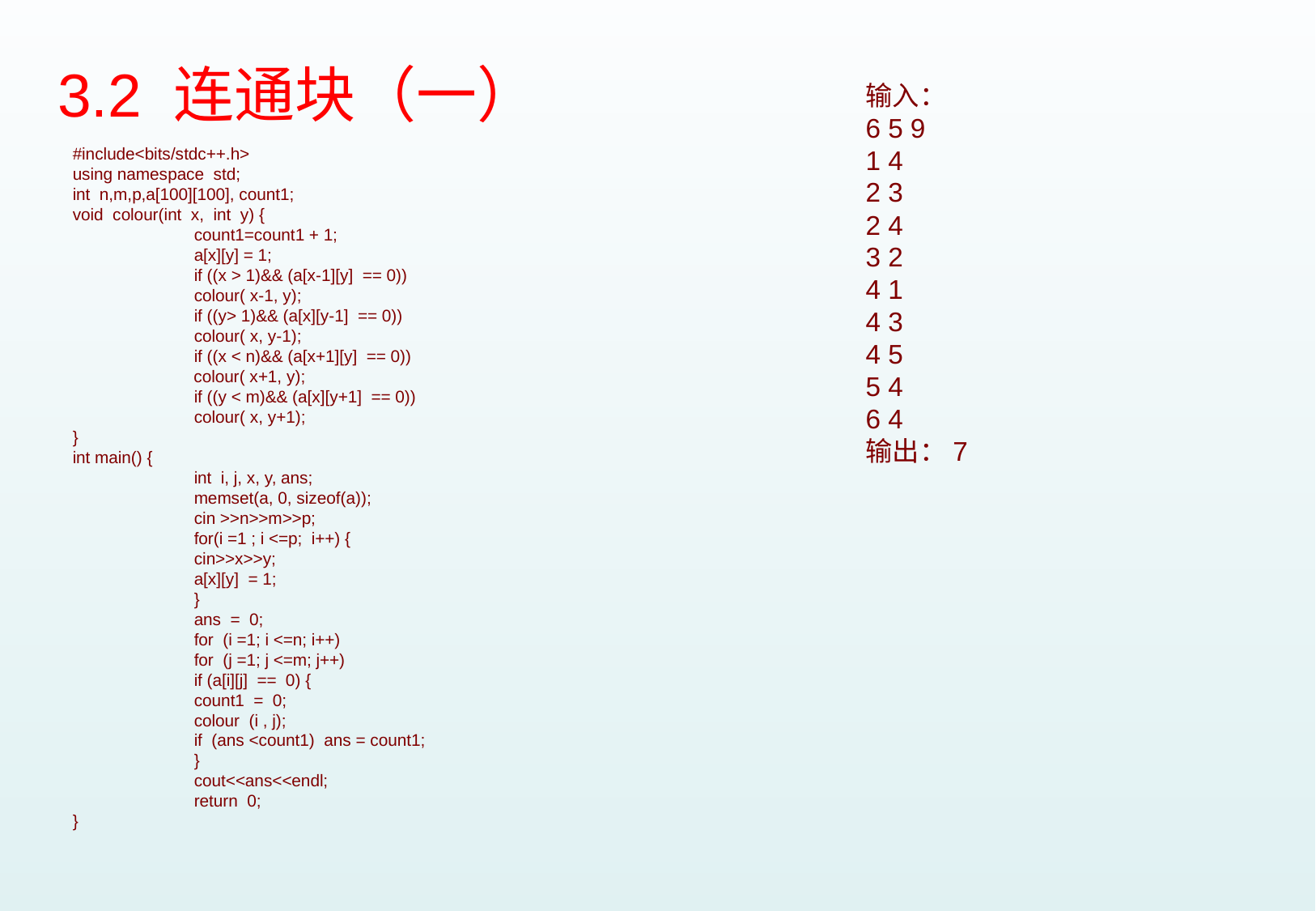

一、时空间复杂度（对渐进复杂度的理解）
07：19
08：
09：
10：
11：6
12：11、20
13：7、15、19
14：
15：10
16：14

二、算法（还是以考察算法的时间复杂度为主  排序+查找+最短路+最小最大生成）

07：20
08：5、10
09：8、19
10：13、17
11：7、9、17、19
12：5、7
13：3、9、14、16、17
14：7、12、14、15
15：11、12、14
16：13、15、18

三、数据结构（链表、队列、栈、树、图、哈希表）
07：2、7、9、14
08：4、6、8、16、18
09：5、6、7、9、16、17、18
10：7、9、11、15、19
11：3、5、11
12：12、13、15、16
13：5、6、8、11、18
14：6、11、13、19
15：5、6、7、8、9、13、19、20
16：5、6、7、8、12

四、逻辑运算
07：6、11、12
08：13
09：
10：3
11：12
12：17
13：
14：16
15：
16：

五、二进制编码、进制转换、奇怪的数学题
07：5、8、13
08：3、7、15
09：3、4
10：1、2、5、14
11：1、2、13、15、18
12：18
13：1、2、13
14：2、3、9、10、20
15：1、3、4
16：2、3、4、10、11、19

六、计算机知识（计算机发展历史、大学计算机专业课（计组+操作系统+网络）、联赛规则和历史）
07：1、3、4、10、15、16、17、18
08：1、2、9、11、12、14、17、19、20
09：1、2、10、11、12、13、14、15、20
10：4、6、8、10、12、16、18、20
11：4、8、10、14、16、20
12：1、2、3、4、6、8、9、10、14、19
13：4、10、12、20
14：1、4、5、8、17、18
15：2、15、16、17、18
16：1、9、16、17、20
3.2 连通块（一）
输入：
6 5 9
1 4
2 3
2 4
3 2
4 1
4 3
4 5
5 4
6 4
输出：7
#include<bits/stdc++.h>
using namespace  std;
int  n,m,p,a[100][100], count1;
void  colour(int  x,  int  y) {
	count1=count1 + 1;
	a[x][y] = 1;
	if ((x > 1)&& (a[x-1][y]  == 0))
	colour( x-1, y);
	if ((y> 1)&& (a[x][y-1]  == 0))
	colour( x, y-1);
	if ((x < n)&& (a[x+1][y]  == 0))
                          colour( x+1, y);
	if ((y < m)&& (a[x][y+1]  == 0))
	colour( x, y+1);
}
int main() {
	int  i, j, x, y, ans;
	memset(a, 0, sizeof(a));
	cin >>n>>m>>p;
	for(i =1 ; i <=p;  i++) {
	cin>>x>>y;
	a[x][y]  = 1;
	}
	ans  =  0;
	for  (i =1; i <=n; i++)
                      	for  (j =1; j <=m; j++)
	if (a[i][j]  ==  0) {
	count1  =  0;
	colour  (i , j);
	if  (ans <count1)  ans = count1;
	}
	cout<<ans<<endl;
	return  0;
}